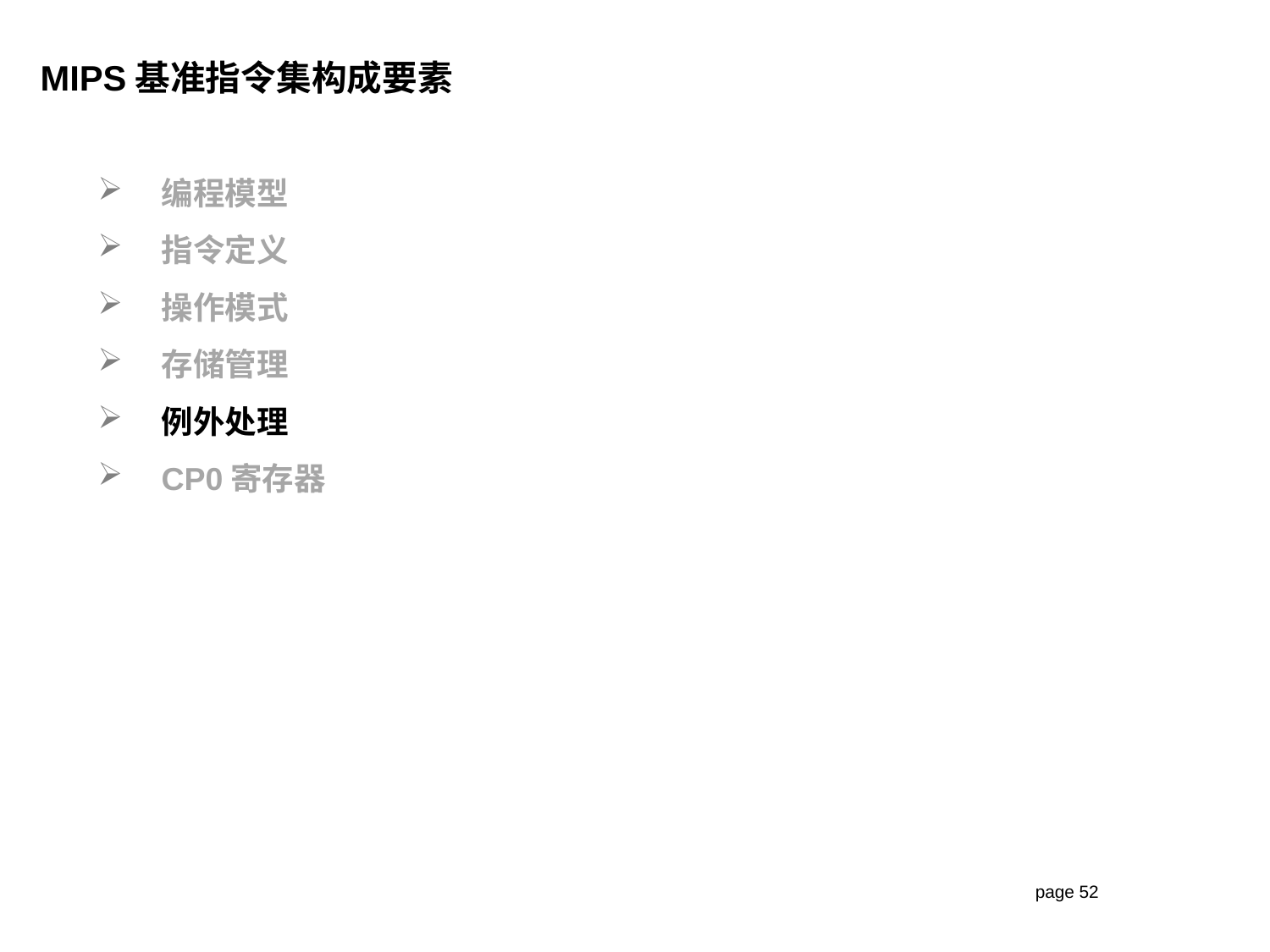

MIPS基准指令集构成要素
编程模型
指令定义
操作模式
存储管理
例外处理
CP0寄存器
page 52